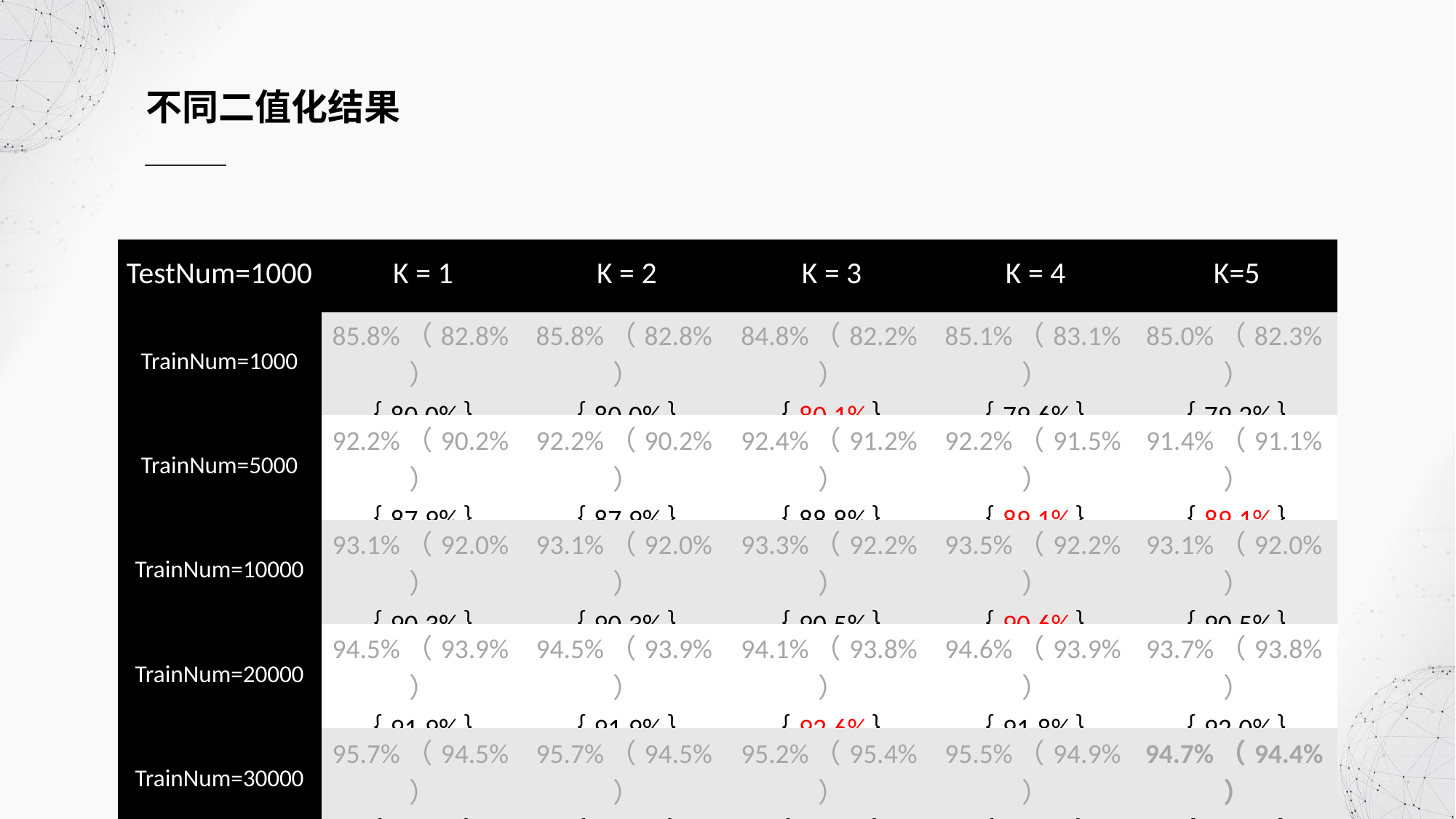

不同二值化结果
| TestNum=1000 | K = 1 | K = 2 | K = 3 | K = 4 | K=5 |
| --- | --- | --- | --- | --- | --- |
| TrainNum=1000 | 85.8%（82.8%） ｛80.0%｝ | 85.8%（82.8%） ｛80.0%｝ | 84.8%（82.2%） ｛80.1%｝ | 85.1%（83.1%） ｛79.6%｝ | 85.0%（82.3%） ｛79.2%｝ |
| TrainNum=5000 | 92.2%（90.2%） ｛87.9%｝ | 92.2%（90.2%） ｛87.9%｝ | 92.4%（91.2%） ｛88.8%｝ | 92.2%（91.5%） ｛89.1%｝ | 91.4%（91.1%） ｛89.1%｝ |
| TrainNum=10000 | 93.1%（92.0%） ｛90.3%｝ | 93.1%（92.0%） ｛90.3%｝ | 93.3%（92.2%） ｛90.5%｝ | 93.5%（92.2%） ｛90.6%｝ | 93.1%（92.0%） ｛90.5%｝ |
| TrainNum=20000 | 94.5%（93.9%） ｛91.9%｝ | 94.5%（93.9%） ｛91.9%｝ | 94.1%（93.8%） ｛92.6%｝ | 94.6%（93.9%） ｛91.8%｝ | 93.7%（93.8%） ｛92.0%｝ |
| TrainNum=30000 | 95.7%（94.5%） ｛92.3%｝ | 95.7%（94.5%） ｛92.3%｝ | 95.2%（95.4%） ｛93.1%｝ | 95.5%（94.9%） ｛93.0%｝ | 94.7%（94.4%） ｛92.9%｝ |